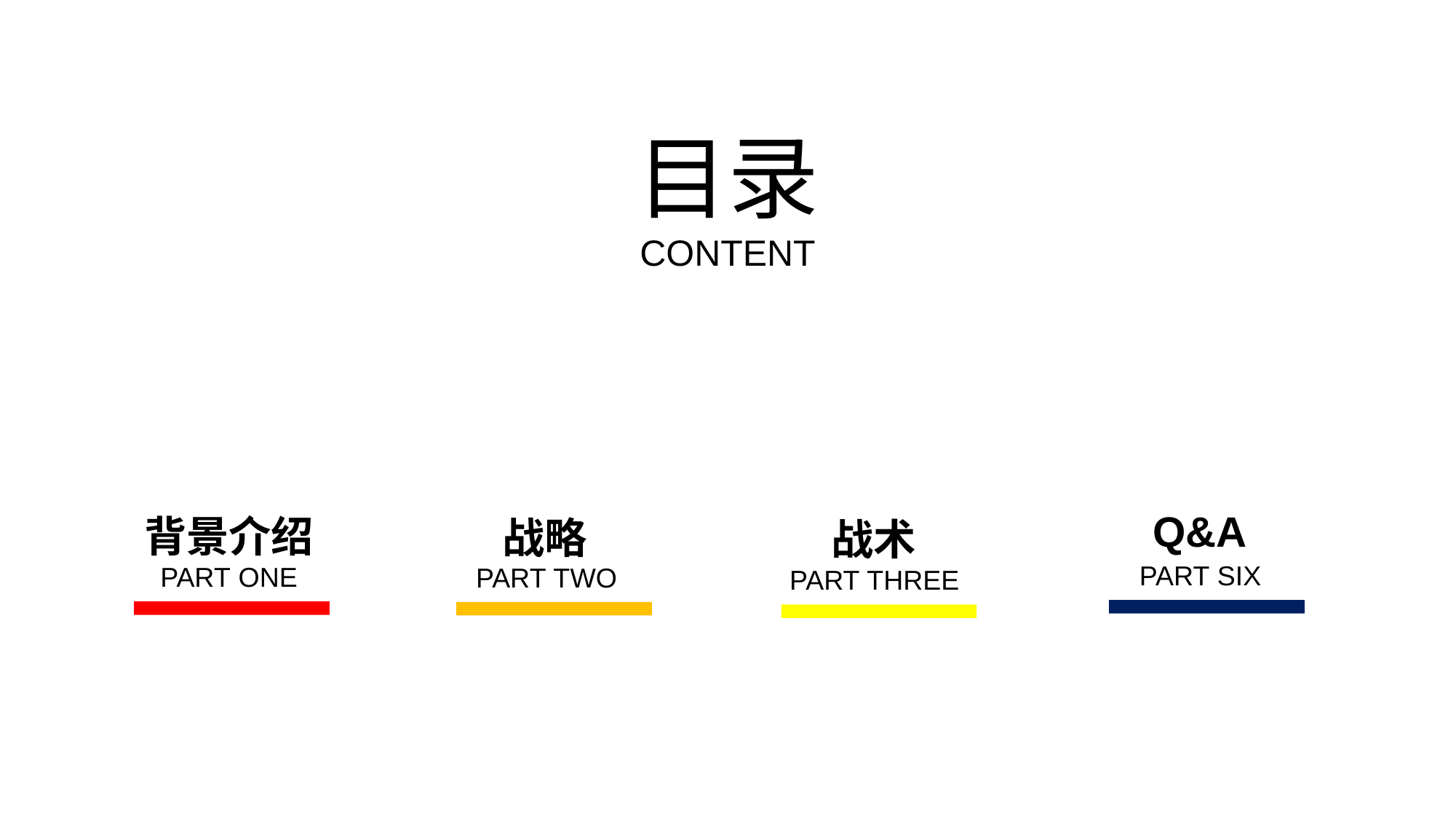

目录
CONTENT
Q&A
背景介绍
战略
战术
PART SIX
PART ONE
PART TWO
PART THREE